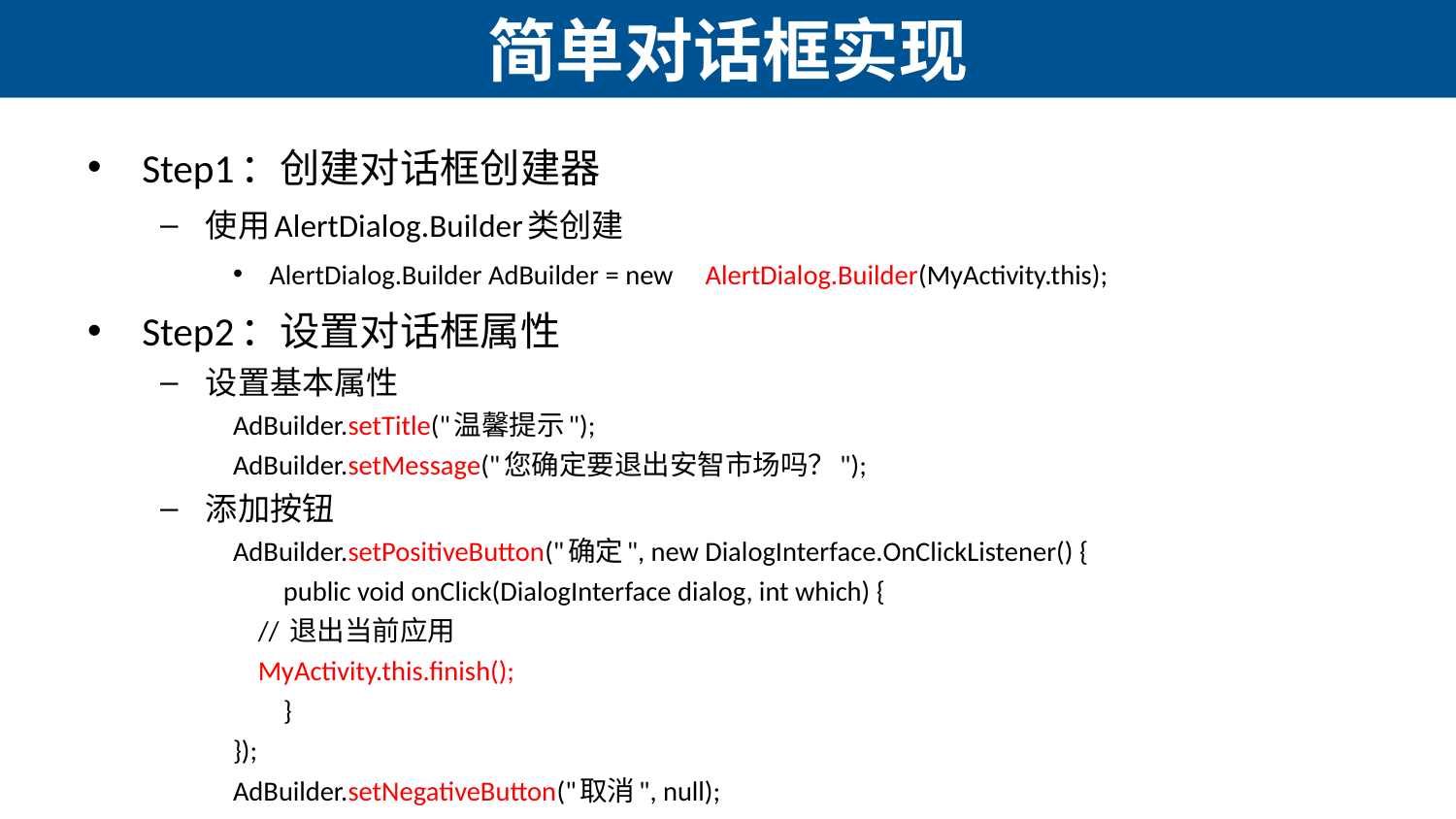

# 简单对话框实现
Step1：创建对话框创建器
使用AlertDialog.Builder类创建
AlertDialog.Builder AdBuilder = new     AlertDialog.Builder(MyActivity.this);
Step2：设置对话框属性
设置基本属性
AdBuilder.setTitle("温馨提示");
AdBuilder.setMessage("您确定要退出安智市场吗？");
添加按钮
AdBuilder.setPositiveButton("确定", new DialogInterface.OnClickListener() {
        public void onClick(DialogInterface dialog, int which) {
	    // 退出当前应用
	    MyActivity.this.finish();
        }
});
AdBuilder.setNegativeButton("取消", null);